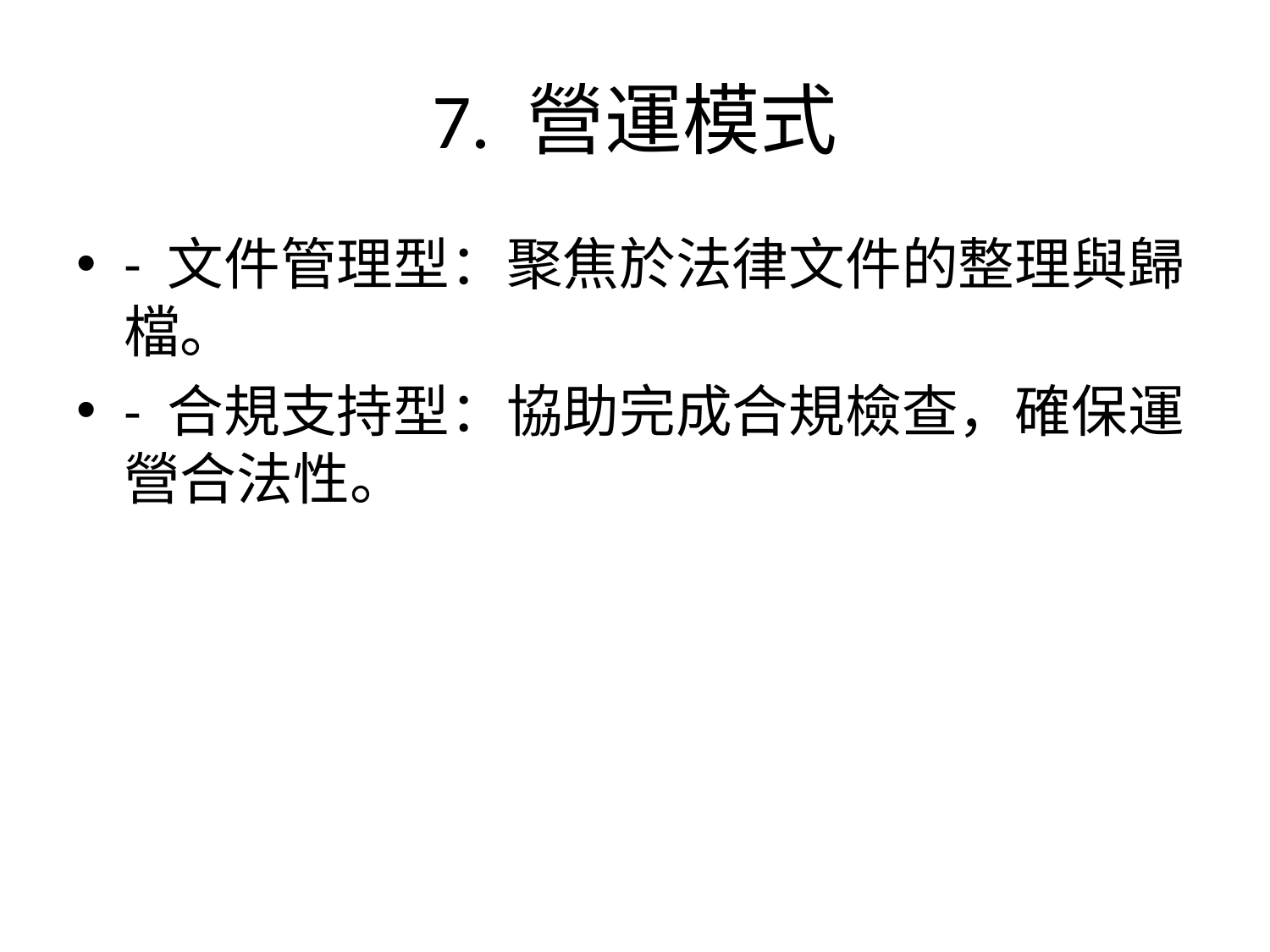

# 7. 營運模式
- 文件管理型：聚焦於法律文件的整理與歸檔。
- 合規支持型：協助完成合規檢查，確保運營合法性。